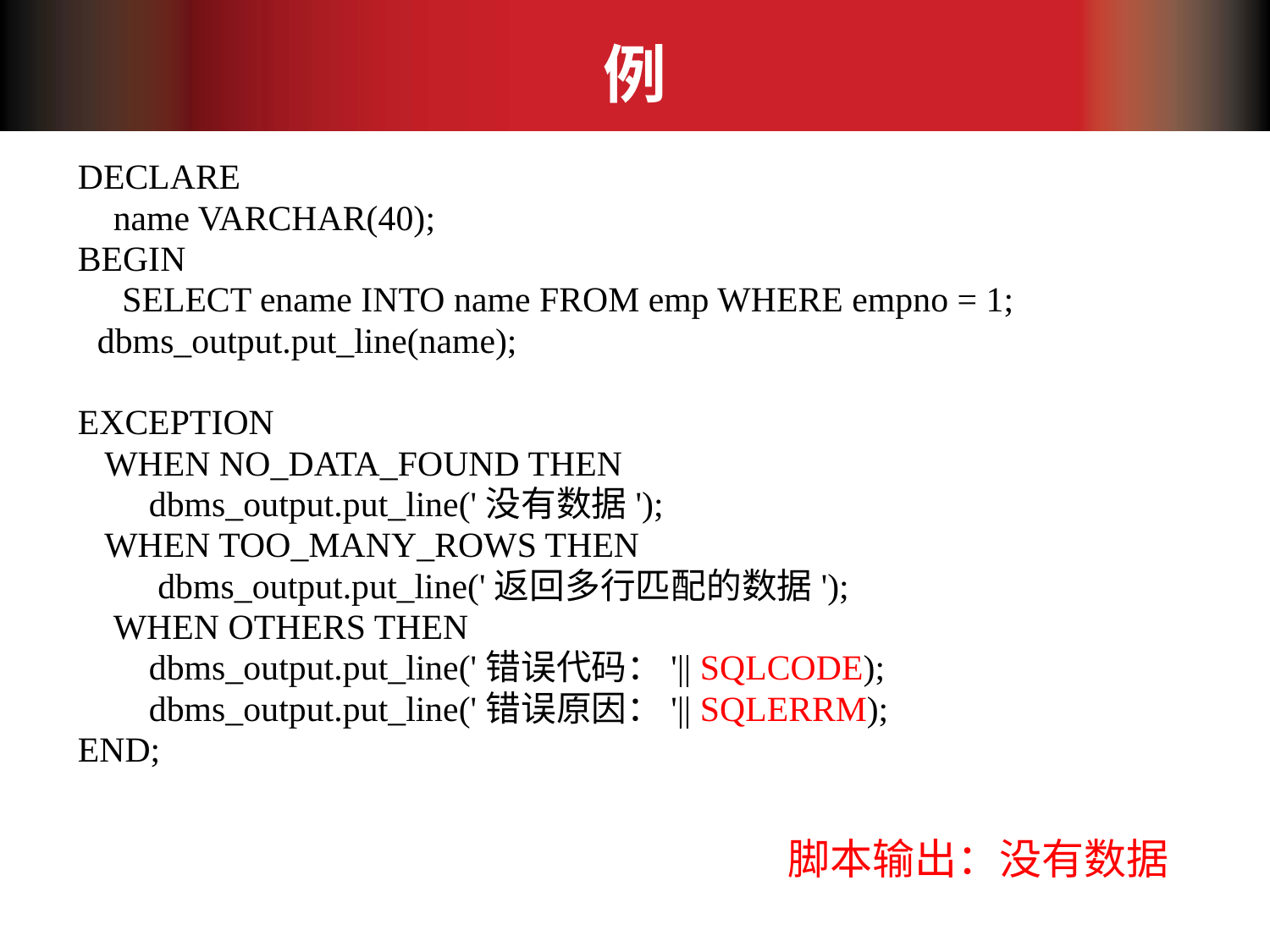

# 例
DECLARE
    name VARCHAR(40);
BEGIN
     SELECT ename INTO name FROM emp WHERE empno = 1;
  dbms_output.put_line(name);

EXCEPTION
   WHEN NO_DATA_FOUND THEN
        dbms_output.put_line('没有数据');
   WHEN TOO_MANY_ROWS THEN
         dbms_output.put_line('返回多行匹配的数据');
    WHEN OTHERS THEN
        dbms_output.put_line('错误代码：'|| SQLCODE);
        dbms_output.put_line('错误原因：'|| SQLERRM);
END;
脚本输出：没有数据